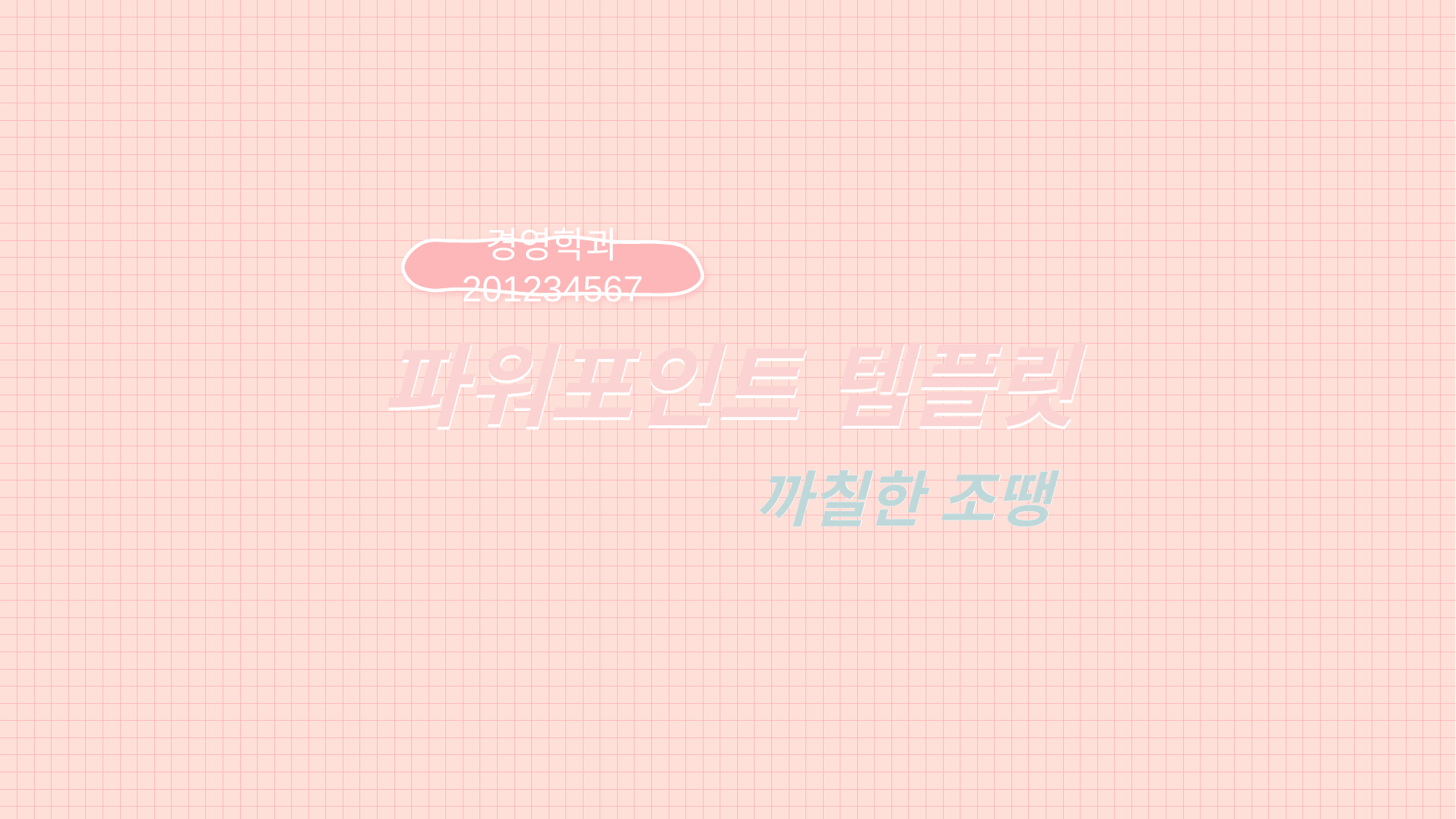

경영학과 201234567
파워포인트 템플릿
파워포인트 템플릿
까칠한 조땡
까칠한 조땡